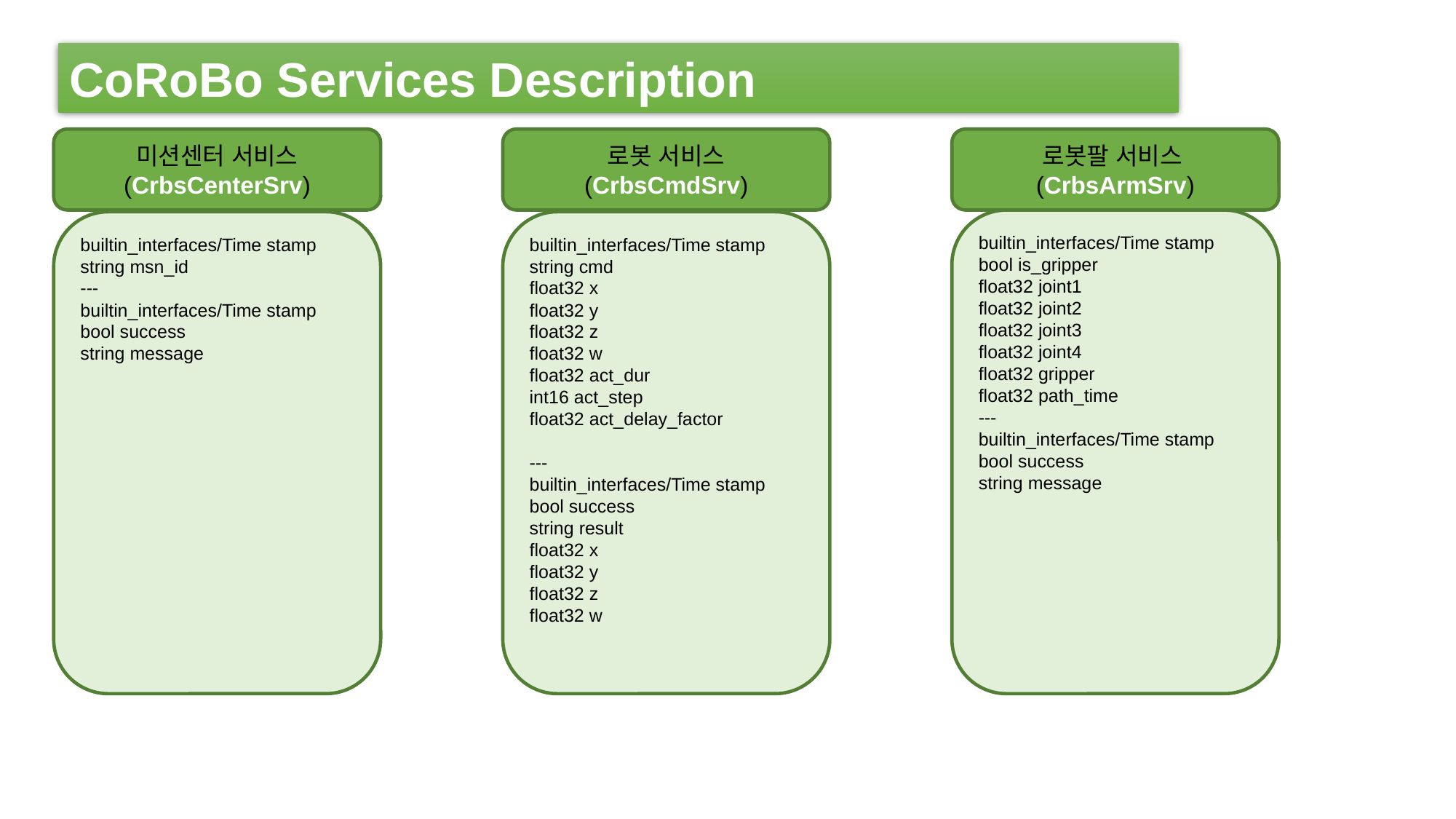

CoRoBo Services Description
미션센터 서비스
(CrbsCenterSrv)
로봇 서비스
(CrbsCmdSrv)
로봇팔 서비스(CrbsArmSrv)
builtin_interfaces/Time stamp
bool is_gripper
float32 joint1
float32 joint2
float32 joint3
float32 joint4
float32 gripper
float32 path_time
---
builtin_interfaces/Time stamp
bool success
string message
builtin_interfaces/Time stamp
string msn_id
---
builtin_interfaces/Time stamp
bool success
string message
builtin_interfaces/Time stamp
string cmd
float32 x
float32 y
float32 z
float32 w
float32 act_dur
int16 act_step
float32 act_delay_factor

---
builtin_interfaces/Time stamp
bool success
string result
float32 x
float32 y
float32 z
float32 w